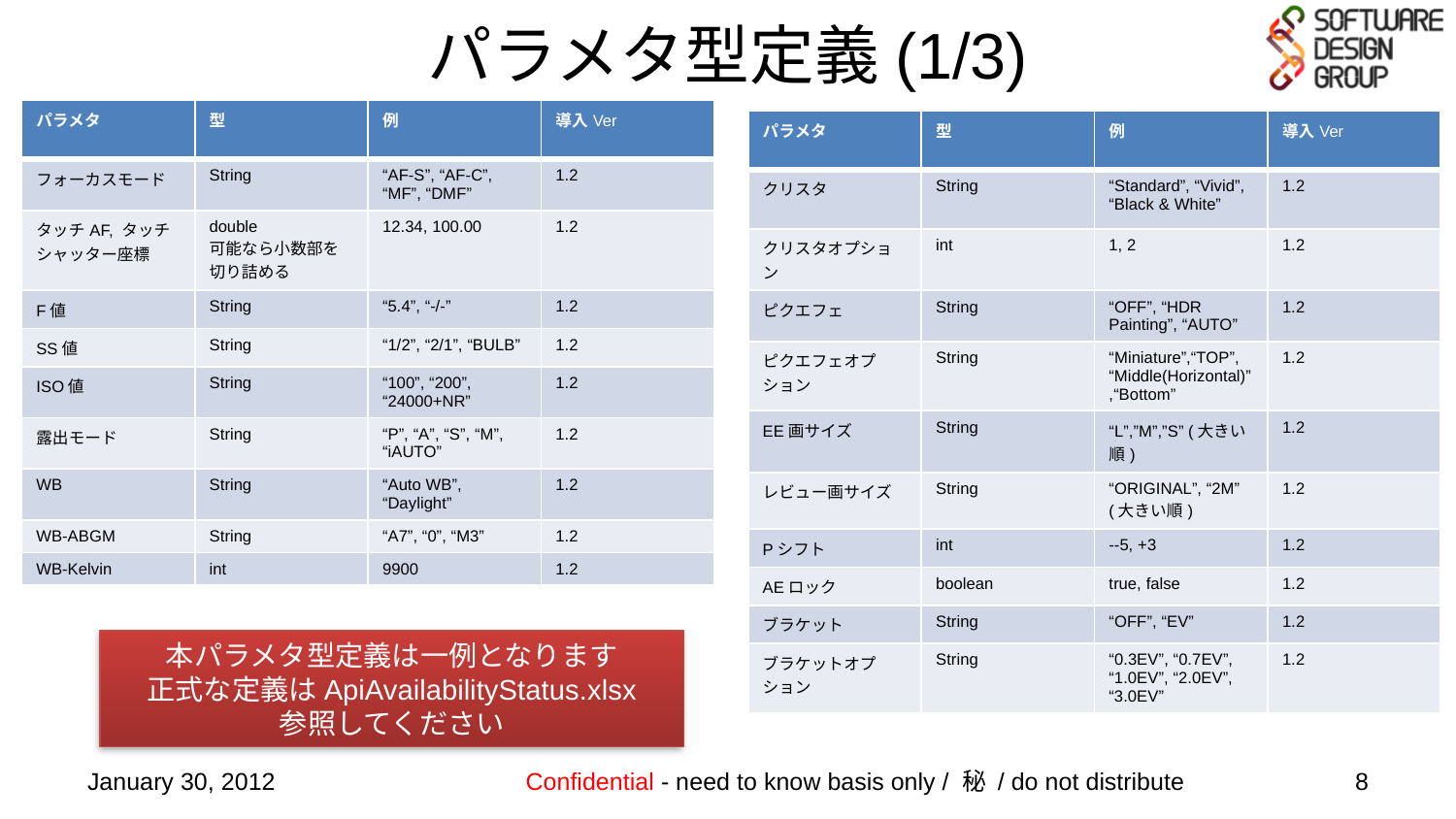

# パラメタ型定義(1/3)
| パラメタ | 型 | 例 | 導入Ver |
| --- | --- | --- | --- |
| フォーカスモード | String | “AF-S”, “AF-C”, “MF”, “DMF” | 1.2 |
| タッチAF, タッチシャッター座標 | double 可能なら小数部を切り詰める | 12.34, 100.00 | 1.2 |
| F値 | String | “5.4”, “-/-” | 1.2 |
| SS値 | String | “1/2”, “2/1”, “BULB” | 1.2 |
| ISO値 | String | “100”, “200”, “24000+NR” | 1.2 |
| 露出モード | String | “P”, “A”, “S”, “M”, “iAUTO” | 1.2 |
| WB | String | “Auto WB”, “Daylight” | 1.2 |
| WB-ABGM | String | “A7”, “0”, “M3” | 1.2 |
| WB-Kelvin | int | 9900 | 1.2 |
| パラメタ | 型 | 例 | 導入Ver |
| --- | --- | --- | --- |
| クリスタ | String | “Standard”, “Vivid”, “Black & White” | 1.2 |
| クリスタオプション | int | 1, 2 | 1.2 |
| ピクエフェ | String | “OFF”, “HDR Painting”, “AUTO” | 1.2 |
| ピクエフェオプション | String | “Miniature”,“TOP”, “Middle(Horizontal)”,“Bottom” | 1.2 |
| EE画サイズ | String | “L”,”M”,”S” (大きい順) | 1.2 |
| レビュー画サイズ | String | “ORIGINAL”, “2M” (大きい順) | 1.2 |
| Pシフト | int | --5, +3 | 1.2 |
| AEロック | boolean | true, false | 1.2 |
| ブラケット | String | “OFF”, “EV” | 1.2 |
| ブラケットオプション | String | “0.3EV”, “0.7EV”, “1.0EV”, “2.0EV”, “3.0EV” | 1.2 |
本パラメタ型定義は一例となります
正式な定義はApiAvailabilityStatus.xlsx
参照してください
January 30, 2012
Confidential - need to know basis only / 秘 / do not distribute
8